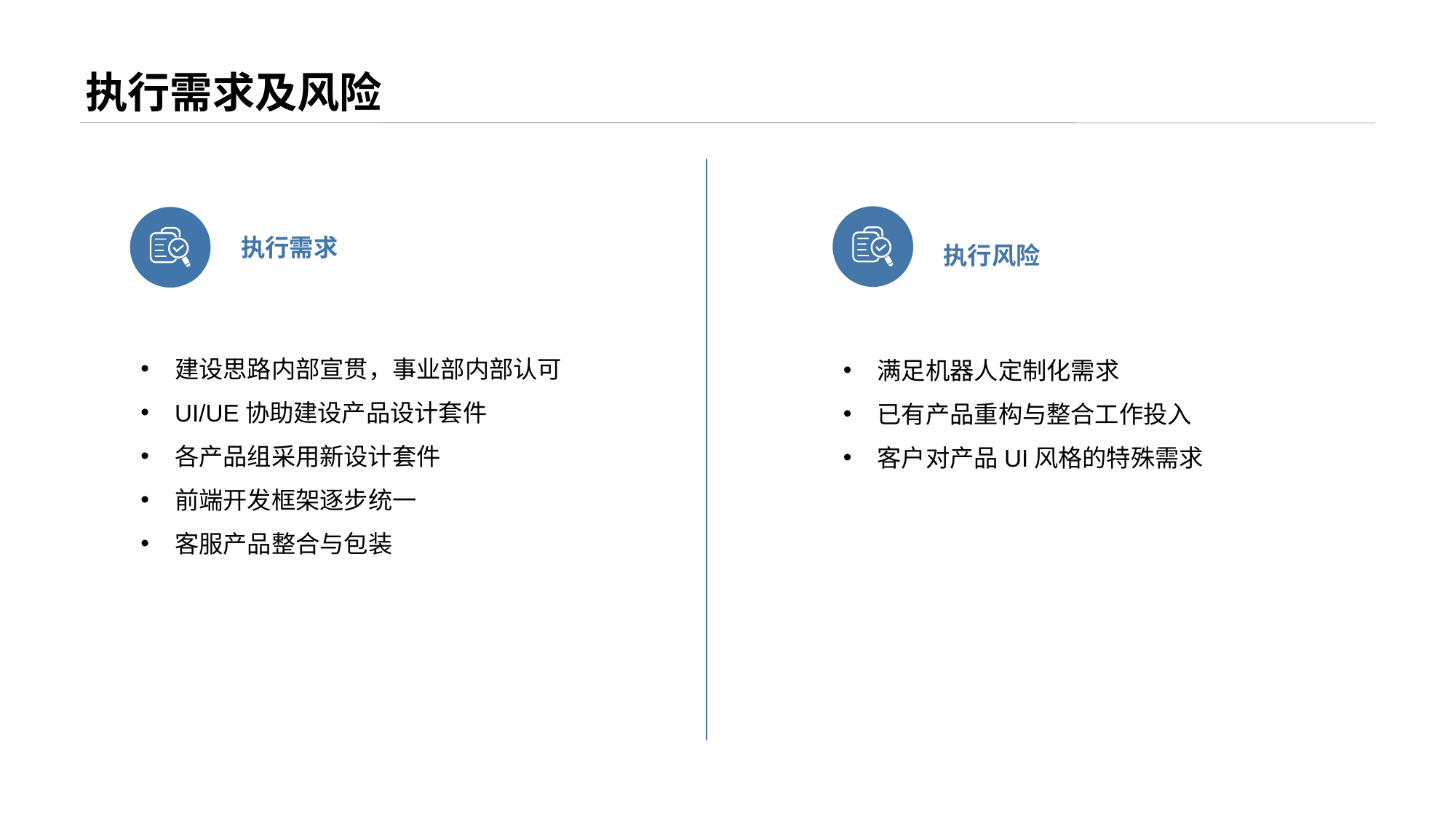

# 执行需求及风险

执行需求
执行风险
建设思路内部宣贯，事业部内部认可
UI/UE协助建设产品设计套件
各产品组采用新设计套件
前端开发框架逐步统一
客服产品整合与包装
满足机器人定制化需求
已有产品重构与整合工作投入
客户对产品UI风格的特殊需求